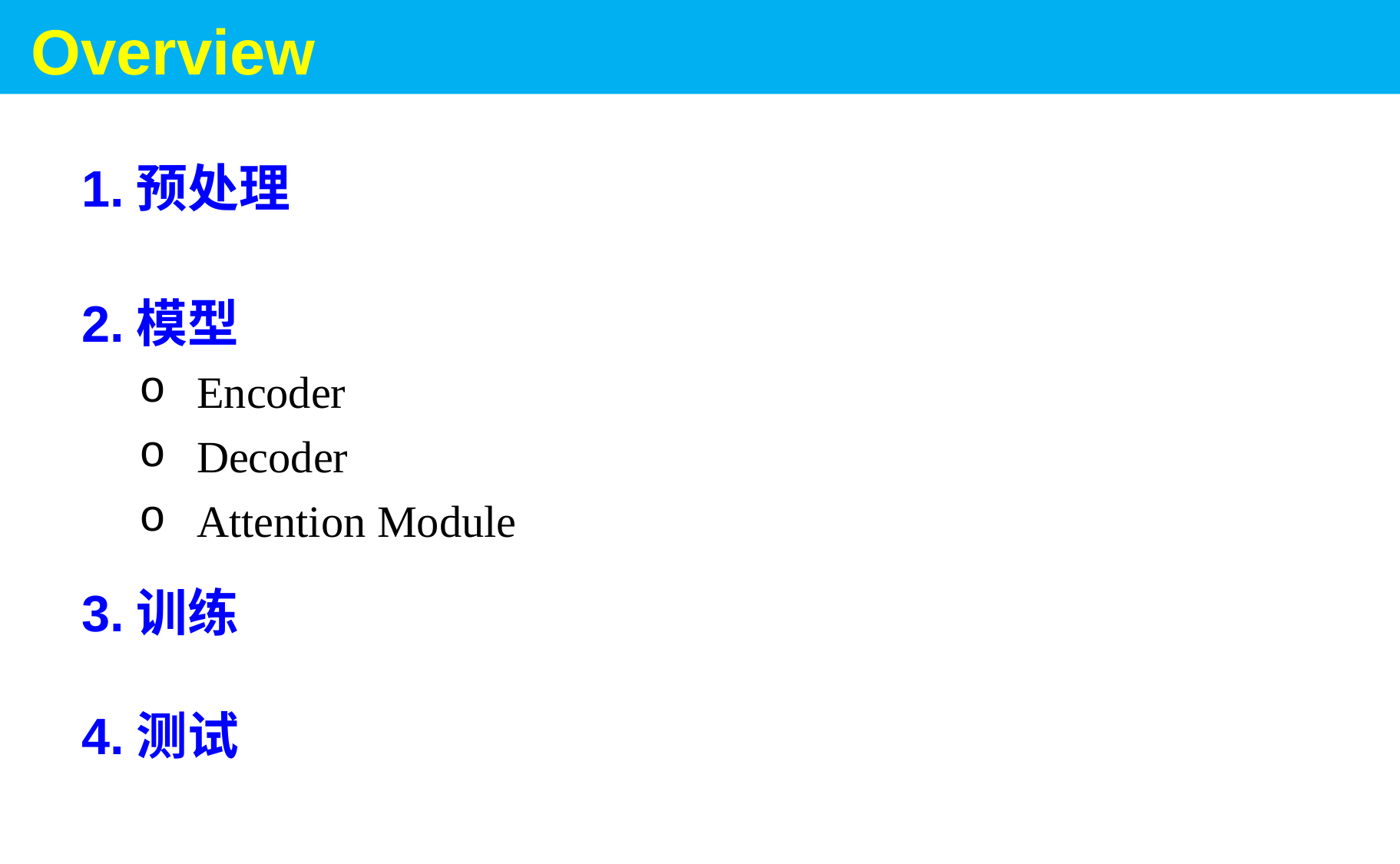

Overview
1.预处理

2.模型
Encoder
Decoder
Attention Module

3.训练

4.测试